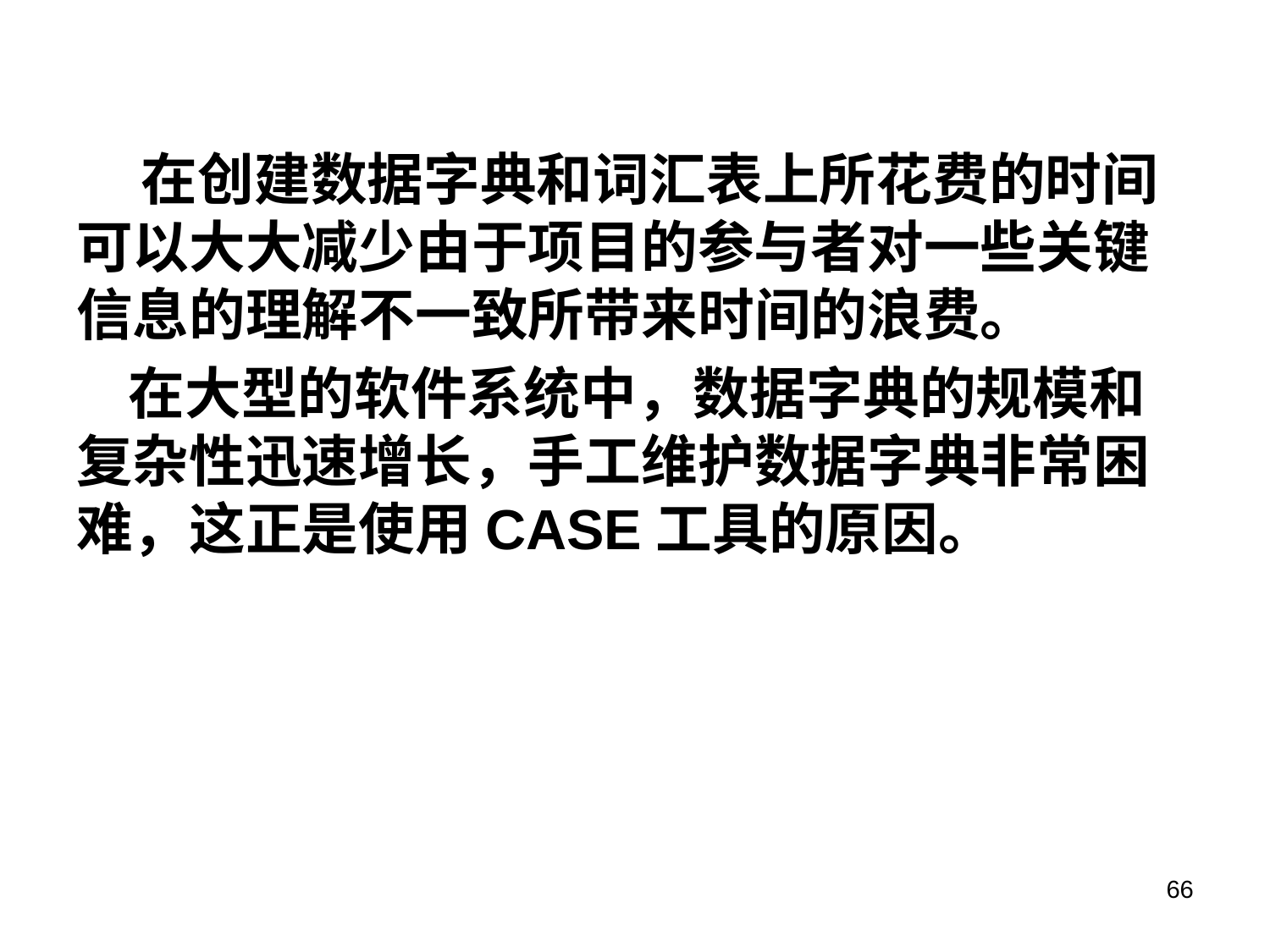

在创建数据字典和词汇表上所花费的时间可以大大减少由于项目的参与者对一些关键信息的理解不一致所带来时间的浪费。
   在大型的软件系统中，数据字典的规模和复杂性迅速增长，手工维护数据字典非常困难，这正是使用CASE工具的原因。

66